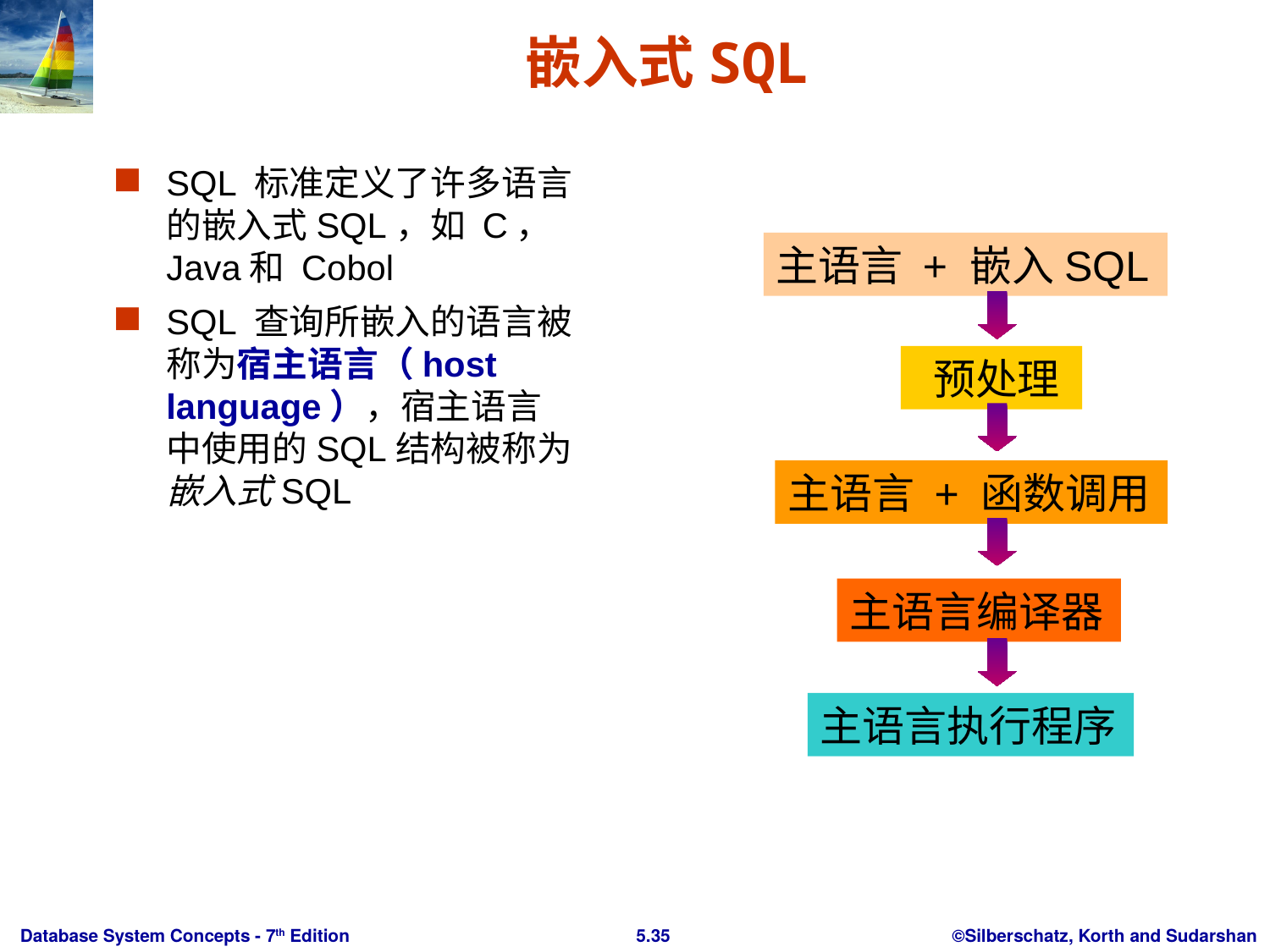

# 嵌入式SQL
SQL 标准定义了许多语言的嵌入式SQL，如 C，Java和 Cobol
SQL 查询所嵌入的语言被称为宿主语言（host language），宿主语言中使用的SQL结构被称为嵌入式SQL
主语言 + 嵌入SQL

 预处理

主语言 + 函数调用

主语言编译器

主语言执行程序